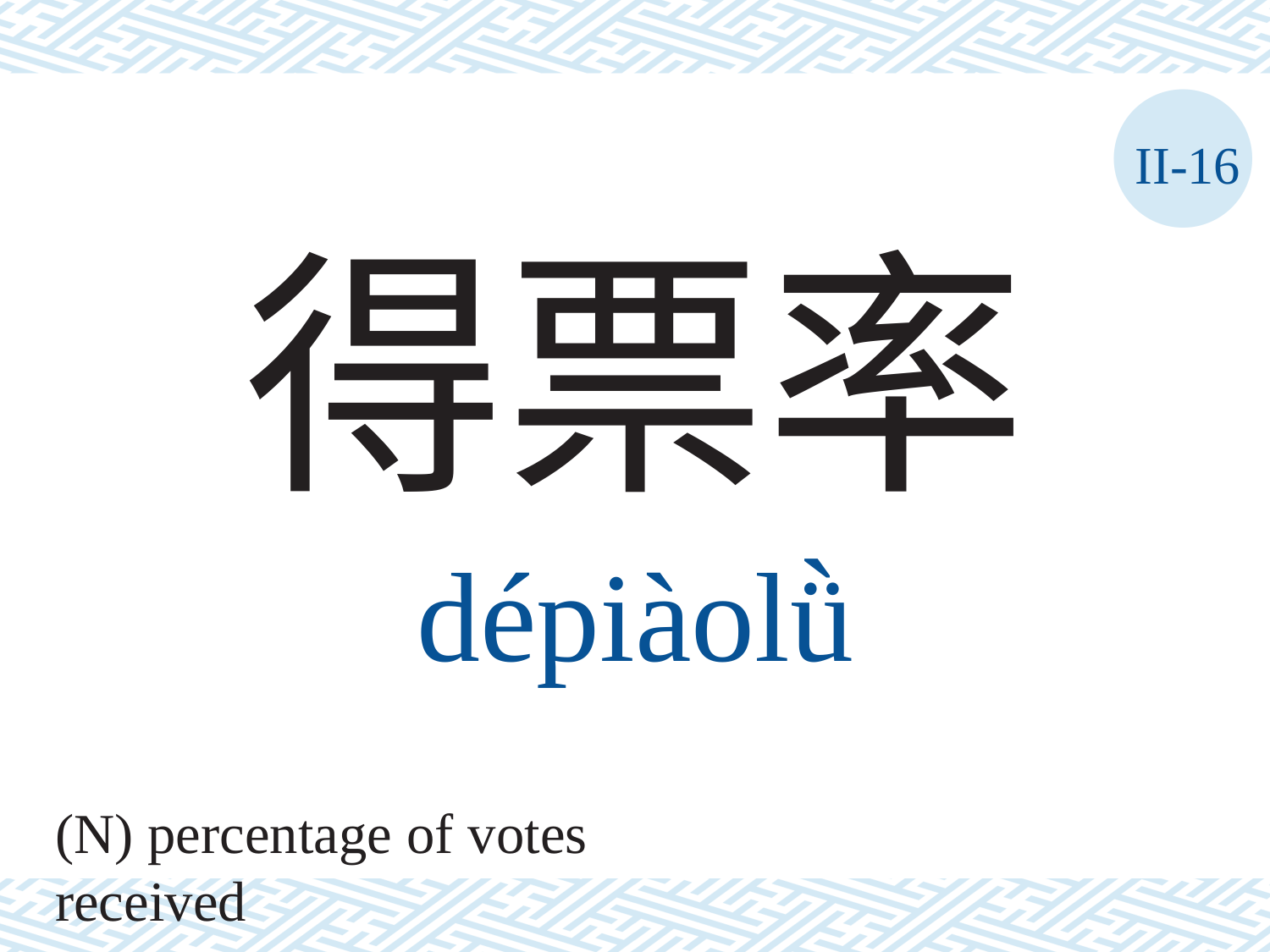

II-16
得票率
dépiàolǜ
(N) percentage of votes received